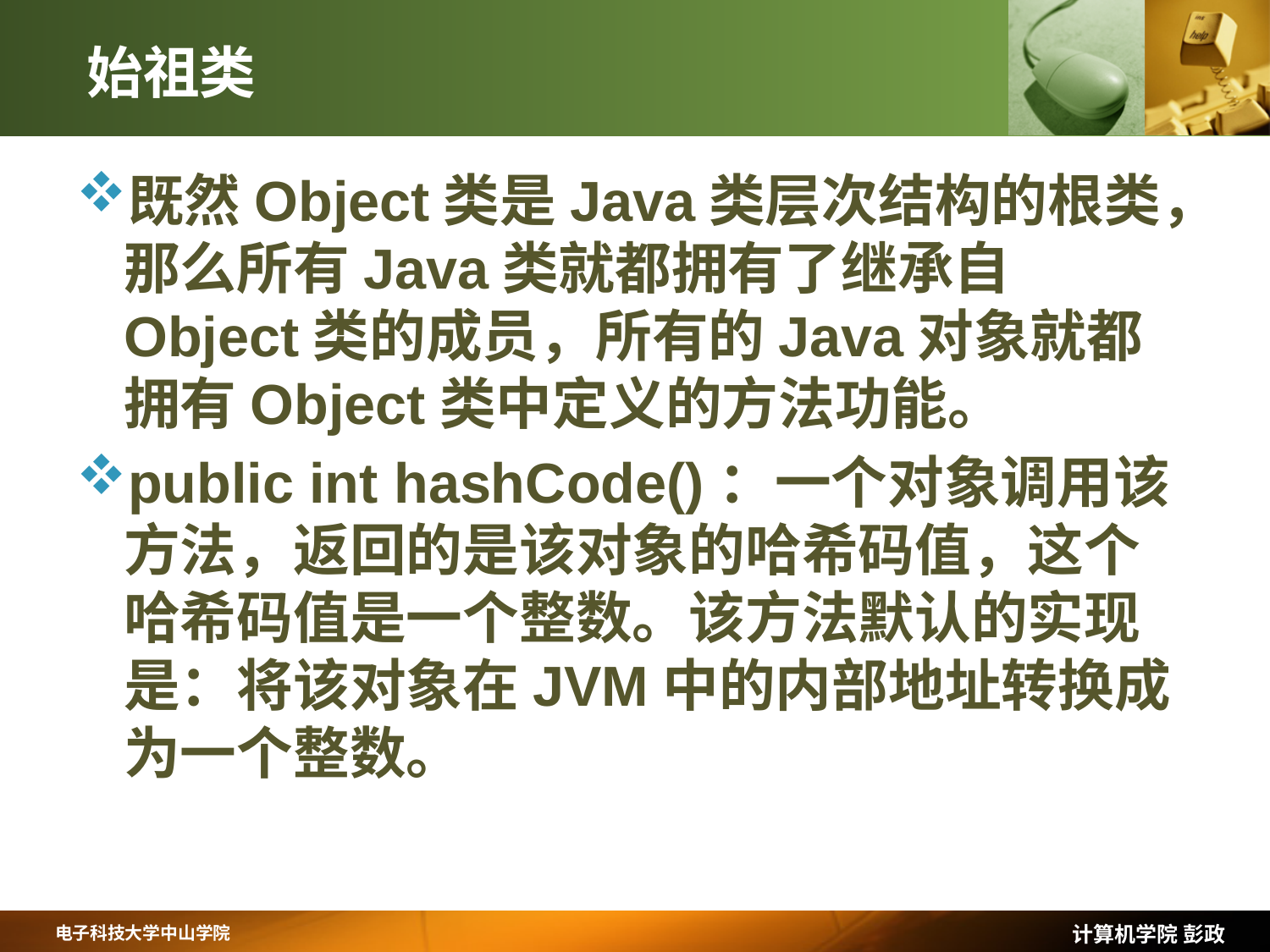

# 始祖类
既然Object类是Java类层次结构的根类，那么所有Java类就都拥有了继承自Object类的成员，所有的Java对象就都拥有Object类中定义的方法功能。
public int hashCode()：一个对象调用该方法，返回的是该对象的哈希码值，这个哈希码值是一个整数。该方法默认的实现是：将该对象在JVM中的内部地址转换成为一个整数。

计算机学院 彭政
电子科技大学中山学院